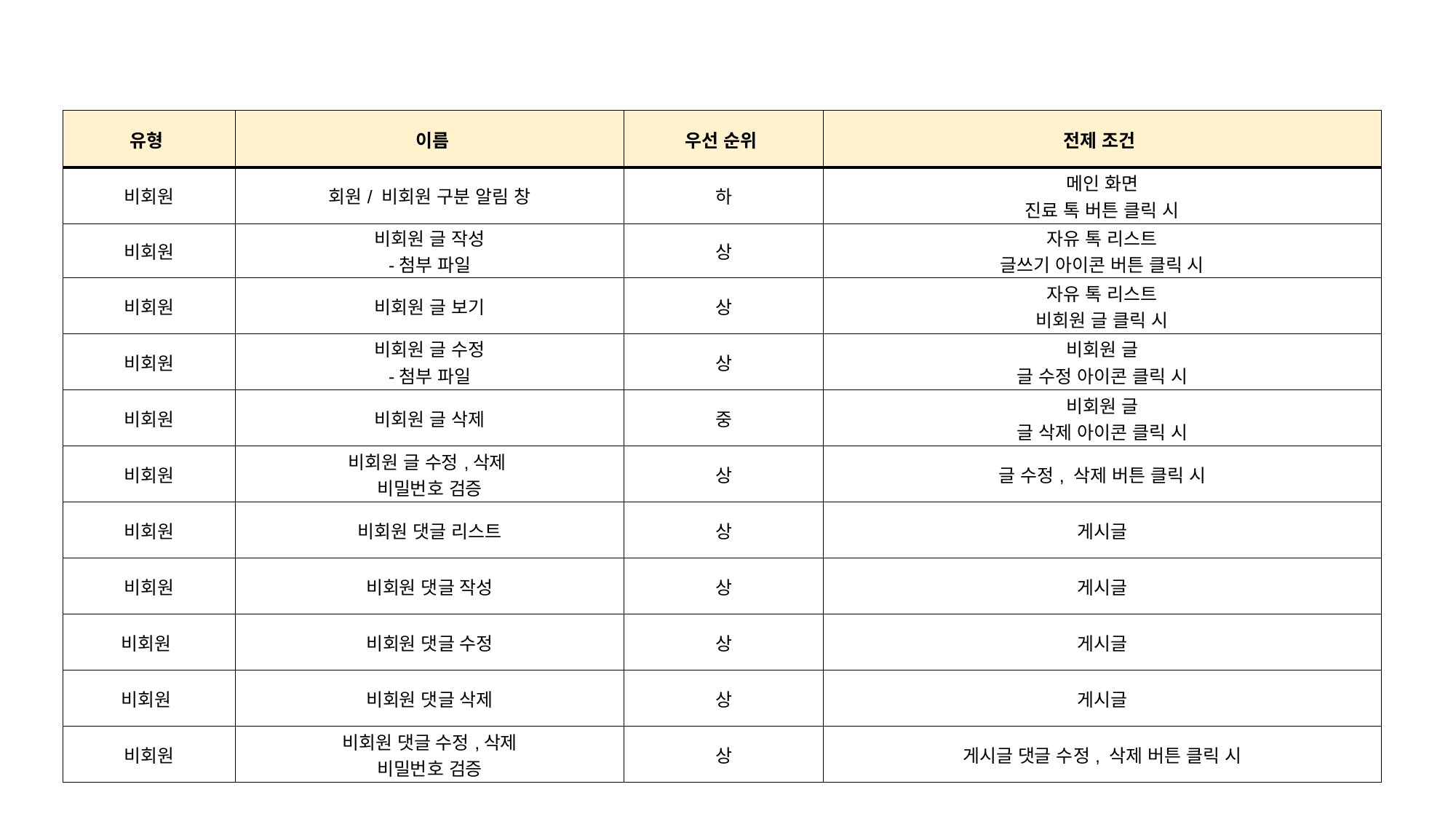

비회원] 자유 톡
| 유형 | 이름 | 우선 순위 | 전제 조건 |
| --- | --- | --- | --- |
| 비회원 | 회원/ 비회원 구분 알림 창 | 하 | 메인 화면 진료 톡 버튼 클릭 시 |
| 비회원 | 비회원 글 작성 -첨부 파일 | 상 | 자유 톡 리스트 글쓰기 아이콘 버튼 클릭 시 |
| 비회원 | 비회원 글 보기 | 상 | 자유 톡 리스트 비회원 글 클릭 시 |
| 비회원 | 비회원 글 수정 -첨부 파일 | 상 | 비회원 글 글 수정 아이콘 클릭 시 |
| 비회원 | 비회원 글 삭제 | 중 | 비회원 글 글 삭제 아이콘 클릭 시 |
| 비회원 | 비회원 글 수정,삭제 비밀번호 검증 | 상 | 글 수정, 삭제 버튼 클릭 시 |
| 비회원 | 비회원 댓글 리스트 | 상 | 게시글 |
| 비회원 | 비회원 댓글 작성 | 상 | 게시글 |
| 비회원 | 비회원 댓글 수정 | 상 | 게시글 |
| 비회원 | 비회원 댓글 삭제 | 상 | 게시글 |
| 비회원 | 비회원 댓글 수정,삭제 비밀번호 검증 | 상 | 게시글 댓글 수정, 삭제 버튼 클릭 시 |